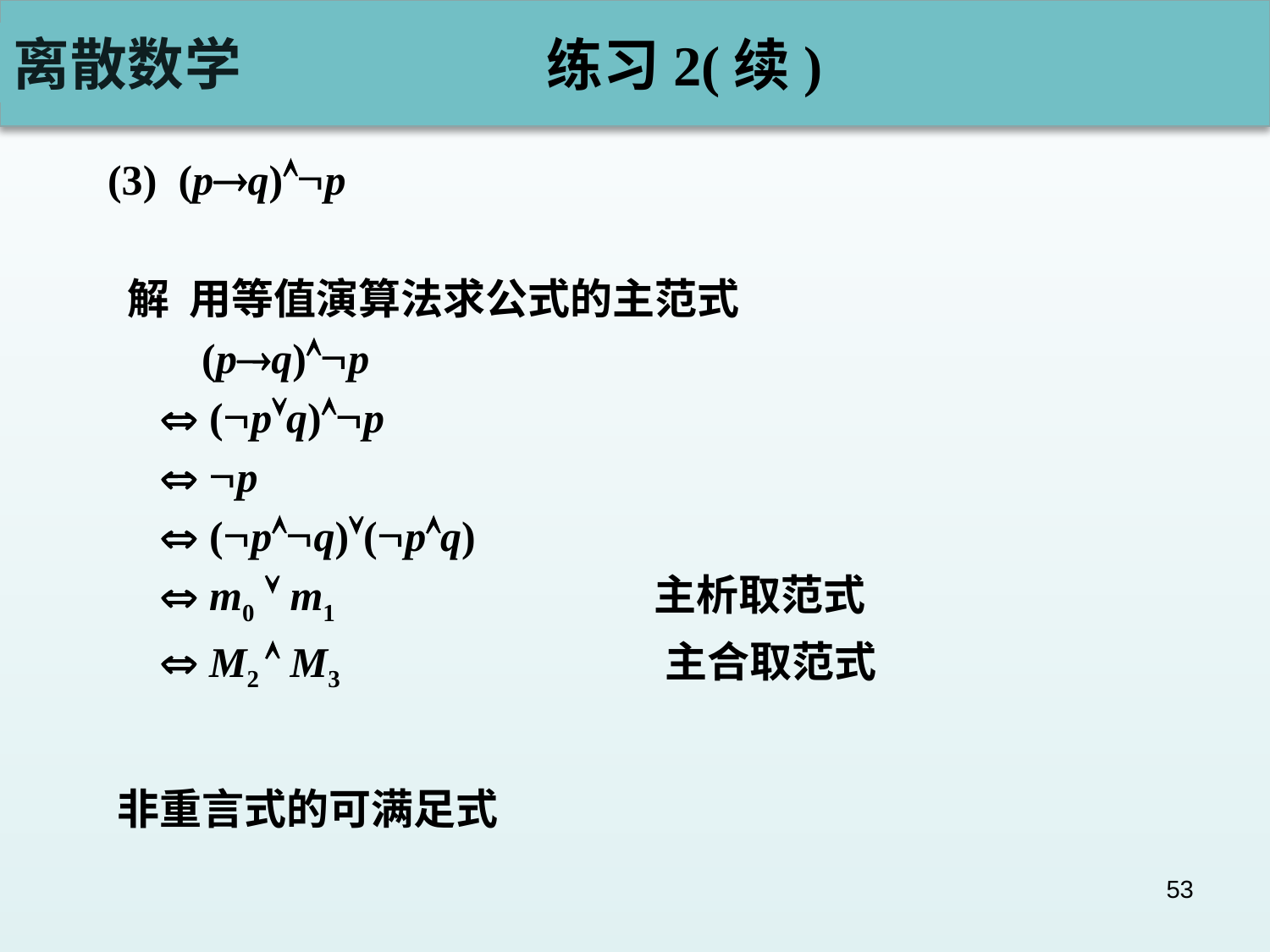

# 练习2(续)
(3)  (p→q)∧¬p
解  用等值演算法求公式的主范式
       (p→q)∧¬p
   ⇔ (¬p∨q)∧¬p
   ⇔ ¬p
   ⇔ (¬p∧¬q)∨(¬p∧q)
   ⇔ m0 ∨ m1                              主析取范式
   ⇔ M2 ∧ M3                               主合取范式
非重言式的可满足式
53